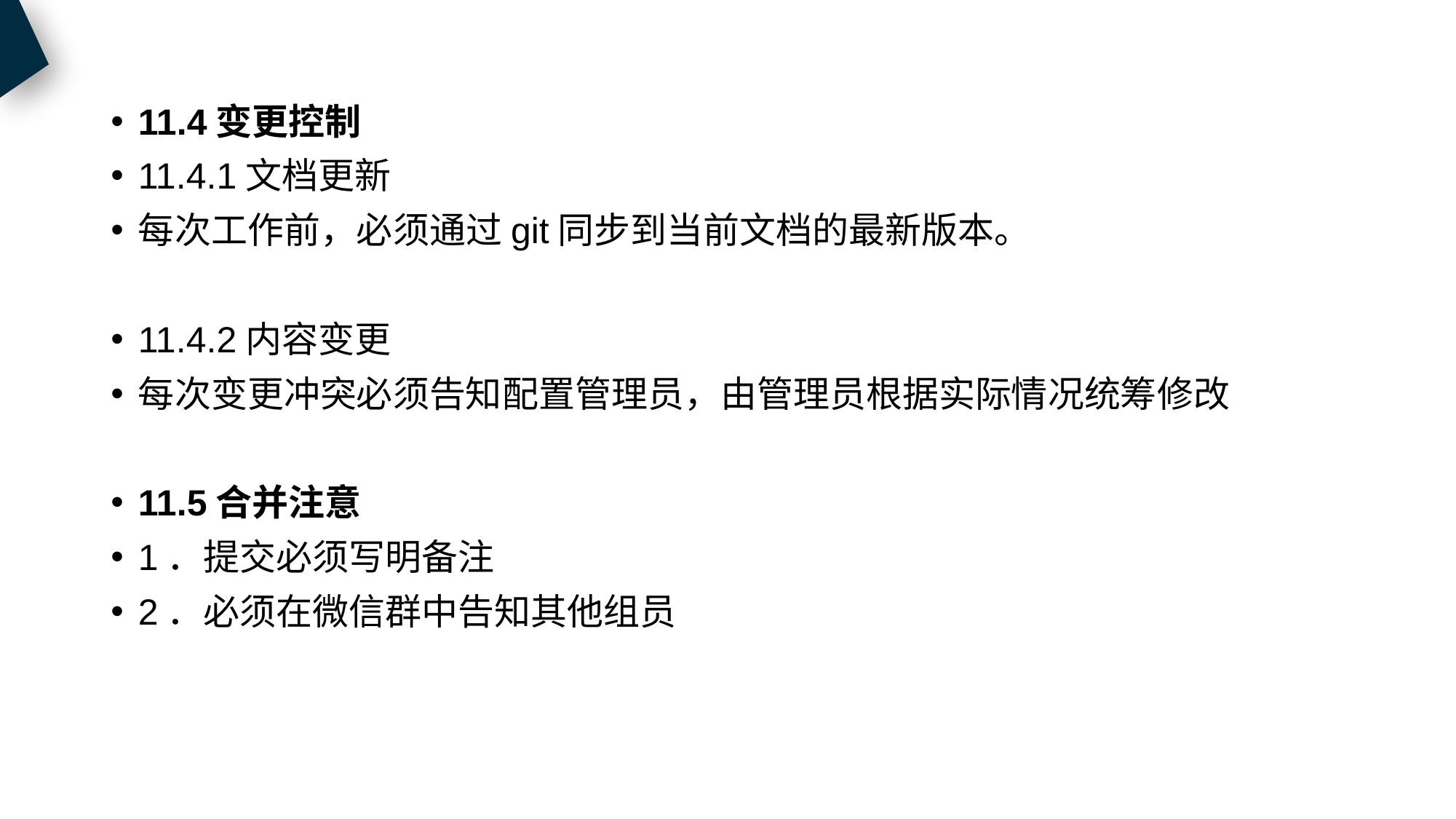

11.4变更控制
11.4.1文档更新
每次工作前，必须通过git同步到当前文档的最新版本。

11.4.2内容变更
每次变更冲突必须告知配置管理员，由管理员根据实际情况统筹修改

11.5合并注意
1．提交必须写明备注
2．必须在微信群中告知其他组员